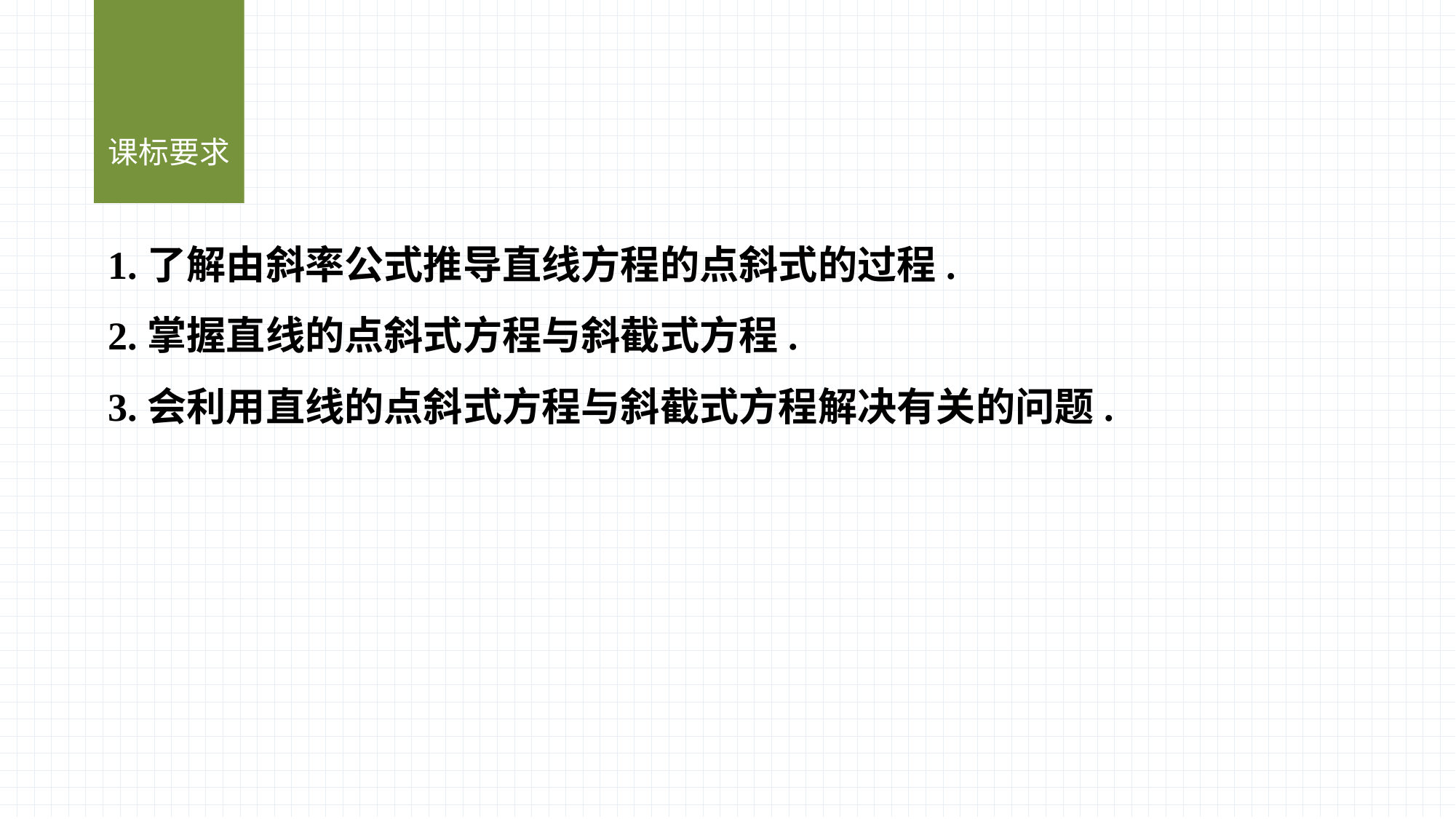

课标要求
1.了解由斜率公式推导直线方程的点斜式的过程.
2.掌握直线的点斜式方程与斜截式方程.
3.会利用直线的点斜式方程与斜截式方程解决有关的问题.